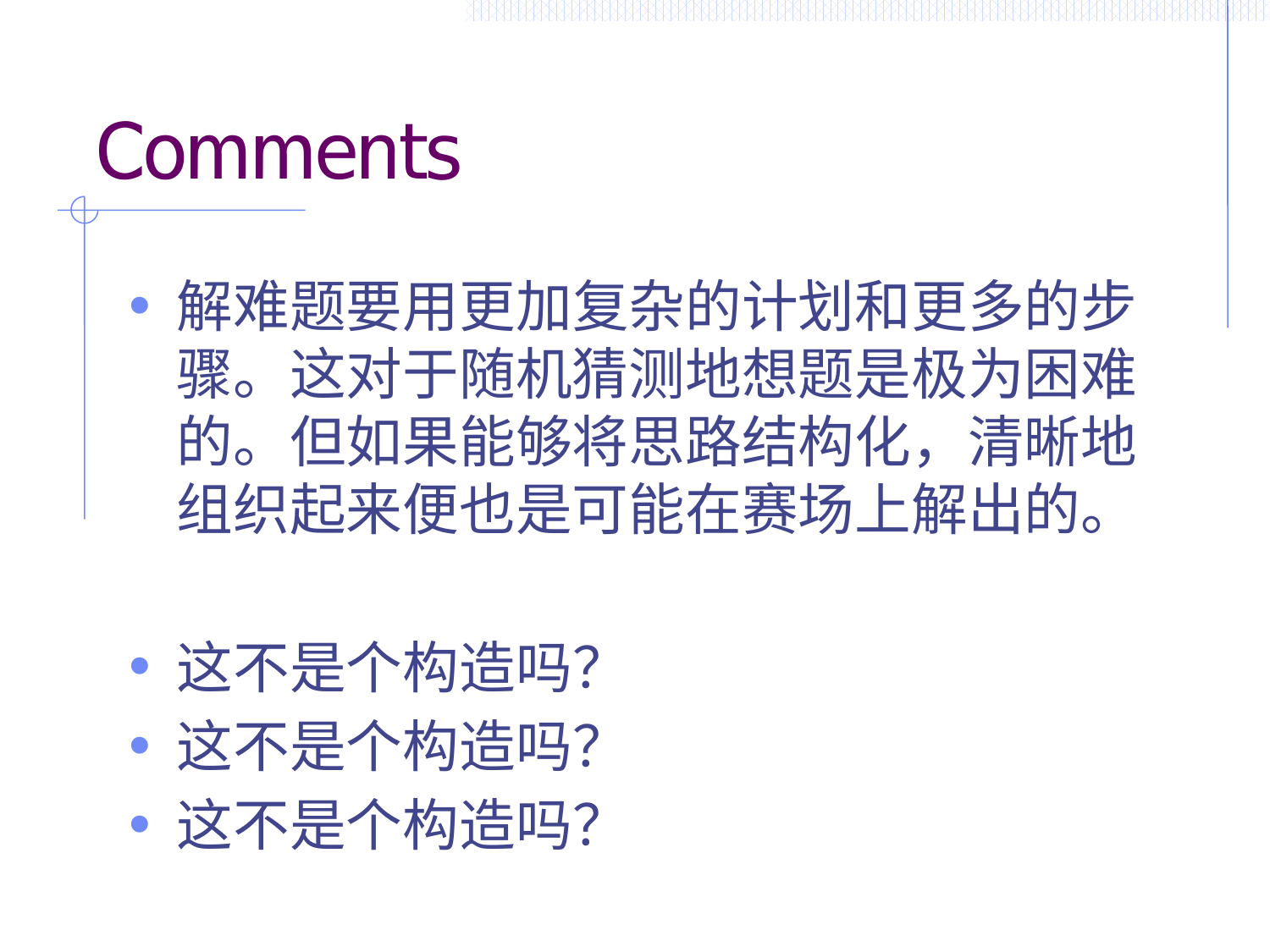

# Comments
解难题要用更加复杂的计划和更多的步骤。这对于随机猜测地想题是极为困难的。但如果能够将思路结构化，清晰地组织起来便也是可能在赛场上解出的。

这不是个构造吗？
这不是个构造吗？
这不是个构造吗？